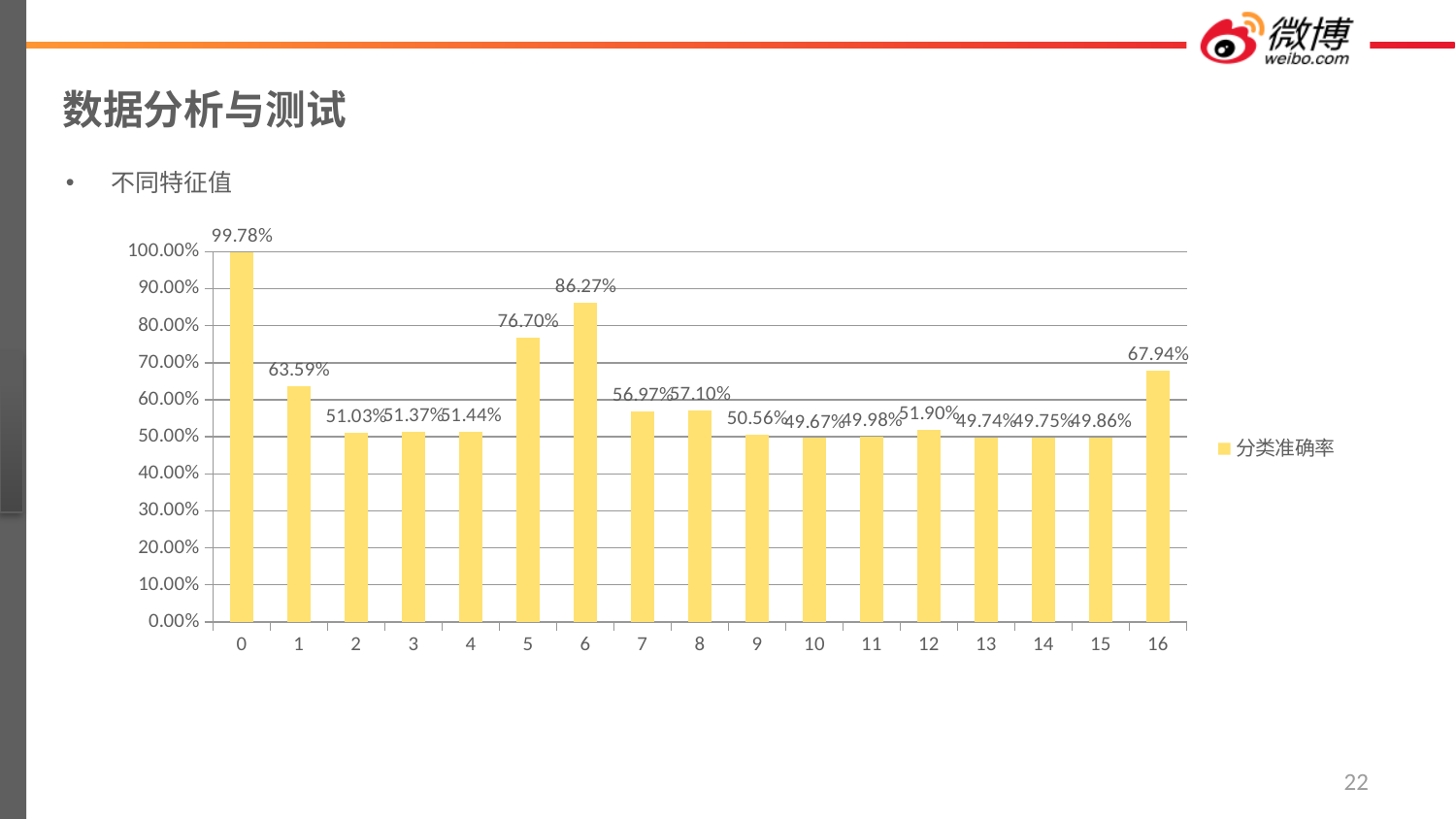

# 数据分析与测试
不同特征值

### Chart

| Category |  |
|---|---|
| 0 | 0.997781612028592 |
| 1 | 0.635897691082802 |
| 2 | 0.510306962815073 |
| 3 | 0.513731582640072 |
| 4 | 0.514439525055343 |
| 5 | 0.767007313896403 |
| 6 | 0.862693398338391 |
| 7 | 0.569675198323604 |
| 8 | 0.571010466789027 |
| 9 | 0.505632669483001 |
| 10 | 0.496719160104986 |
| 11 | 0.499776951672862 |
| 12 | 0.519001673722555 |
| 13 | 0.497430780743327 |
| 14 | 0.497498390053004 |
| 15 | 0.498606271777003 |
| 16 | 0.67943971 |
22